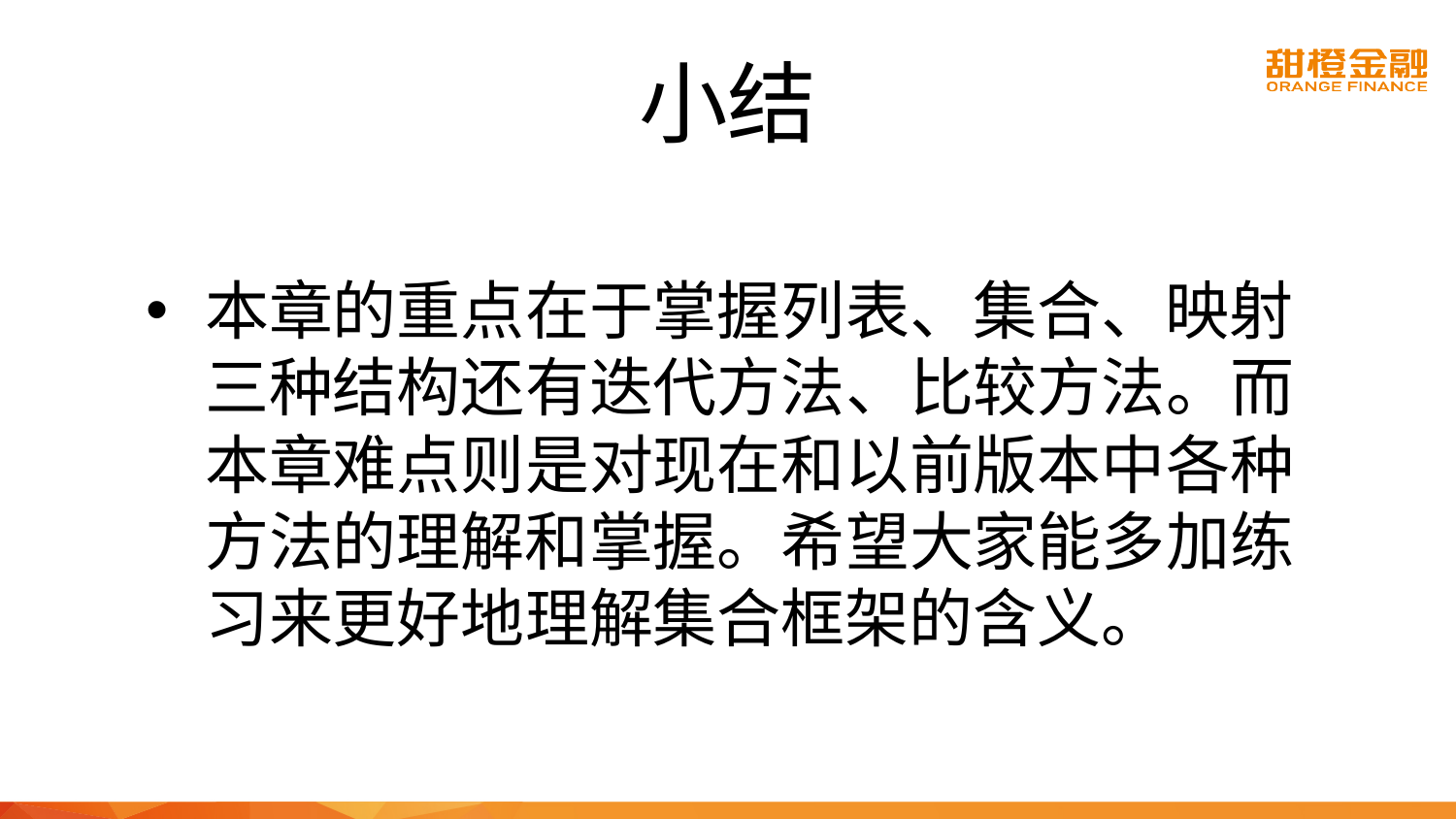

# 小结
本章的重点在于掌握列表、集合、映射三种结构还有迭代方法、比较方法。而本章难点则是对现在和以前版本中各种方法的理解和掌握。希望大家能多加练习来更好地理解集合框架的含义。